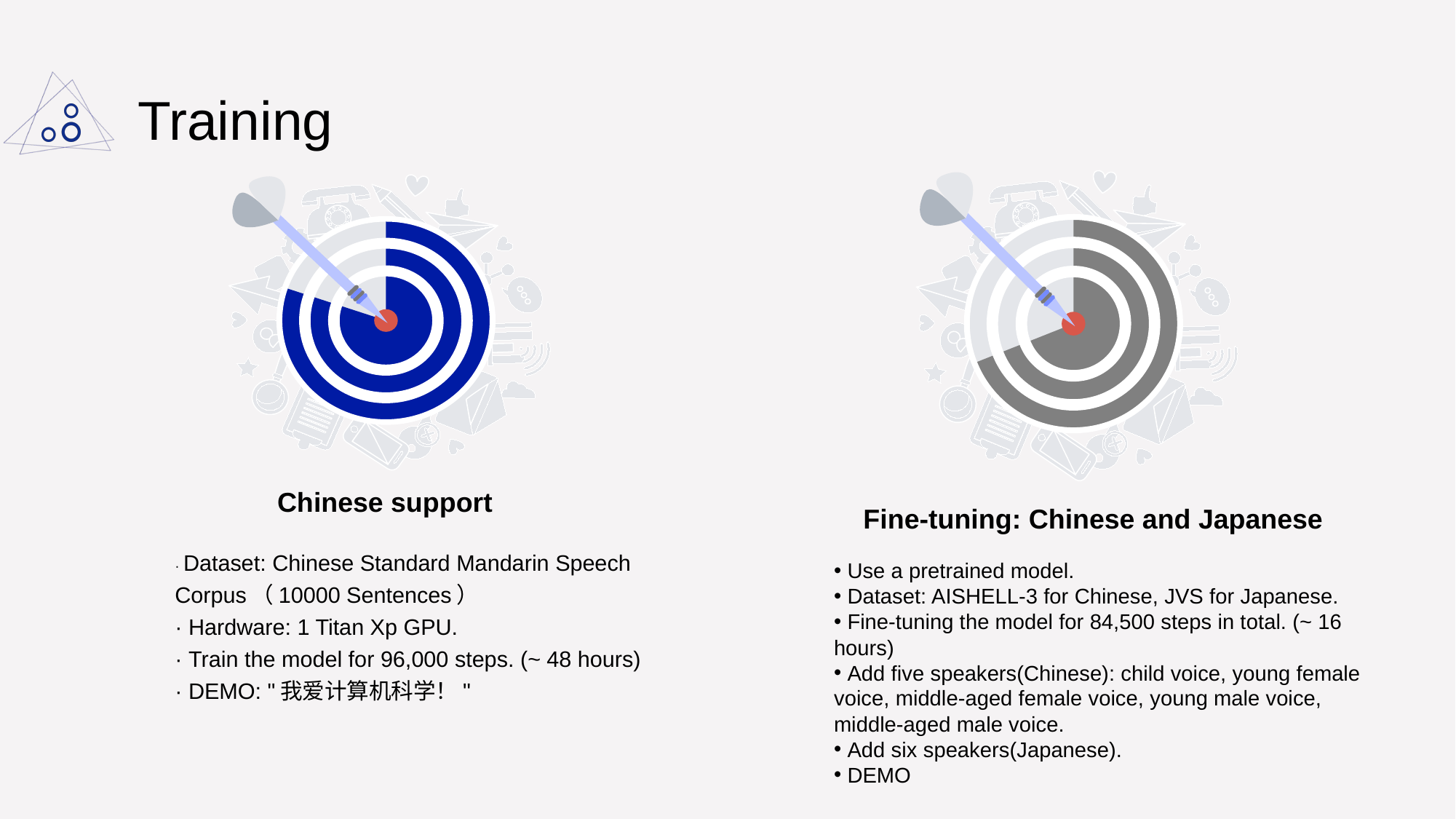

# Training

Fine-tuning: Chinese and Japanese

Chinese support
· Dataset: Chinese Standard Mandarin Speech Corpus（10000 Sentences）
· Hardware: 1 Titan Xp GPU.
· Train the model for 96,000 steps. (~ 48 hours)
· DEMO: "我爱计算机科学！"
 Use a pretrained model.
 Dataset: AISHELL-3 for Chinese, JVS for Japanese.
 Fine-tuning the model for 84,500 steps in total. (~ 16 hours)
 Add five speakers(Chinese): child voice, young female voice, middle-aged female voice, young male voice, middle-aged male voice.
 Add six speakers(Japanese).
 DEMO